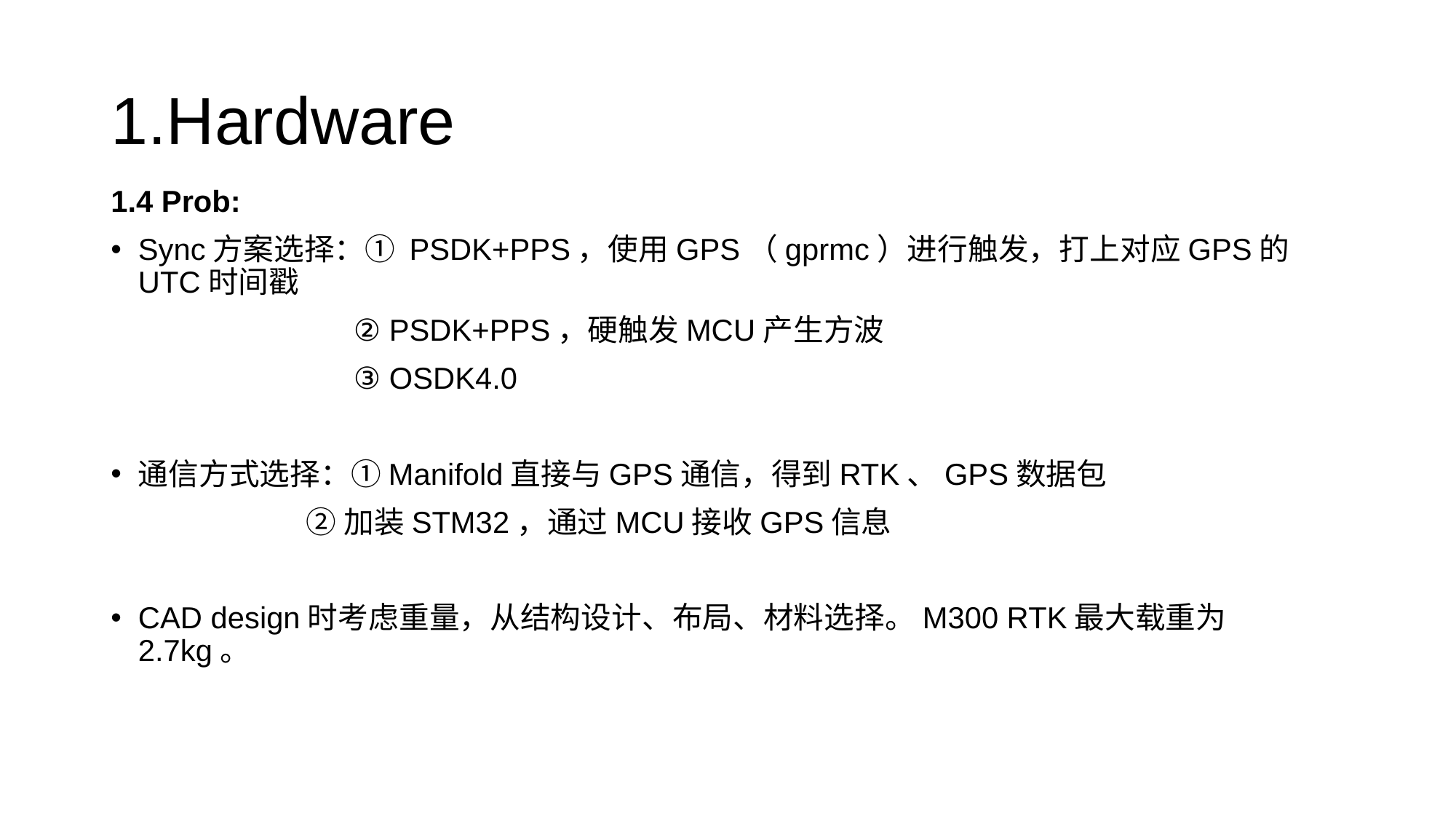

# 1.Hardware
1.4 Prob:
Sync方案选择：① PSDK+PPS，使用GPS（gprmc）进行触发，打上对应GPS的UTC时间戳
                             ② PSDK+PPS，硬触发MCU产生方波
                             ③ OSDK4.0

通信方式选择：①Manifold直接与GPS通信，得到RTK、GPS数据包
                             ②加装STM32，通过MCU接收GPS信息

CAD design时考虑重量，从结构设计、布局、材料选择。M300 RTK最大载重为2.7kg。